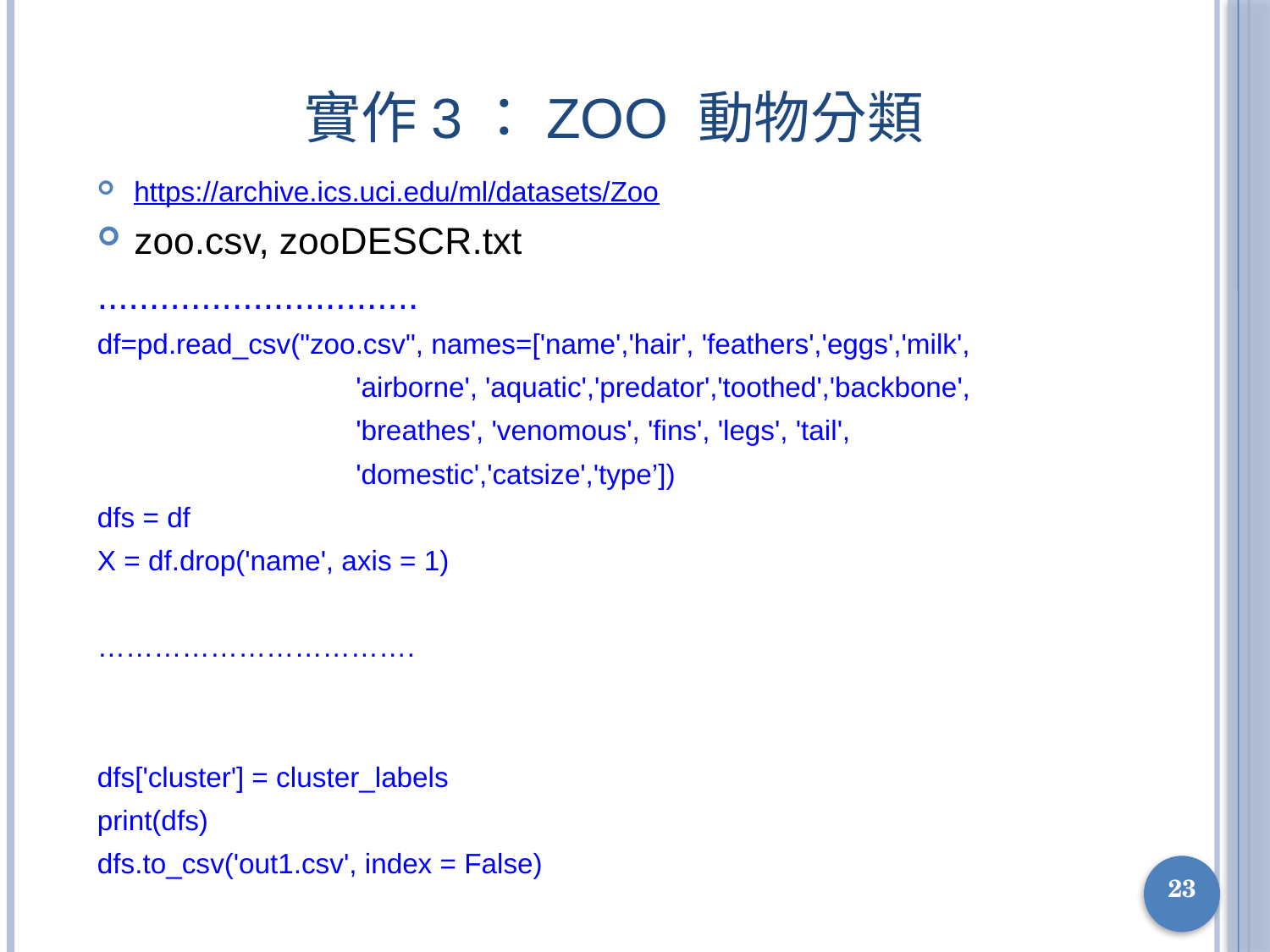

# 實作3：Zoo 動物分類
https://archive.ics.uci.edu/ml/datasets/Zoo
zoo.csv, zooDESCR.txt
...............................
df=pd.read_csv("zoo.csv", names=['name','hair', 'feathers','eggs','milk',
                                 'airborne', 'aquatic','predator','toothed','backbone',
                                 'breathes', 'venomous', 'fins', 'legs', 'tail',
                                 'domestic','catsize','type’])
dfs = df
X = df.drop('name', axis = 1)

…………………………….

dfs['cluster'] = cluster_labels
print(dfs)
dfs.to_csv('out1.csv', index = False)
23